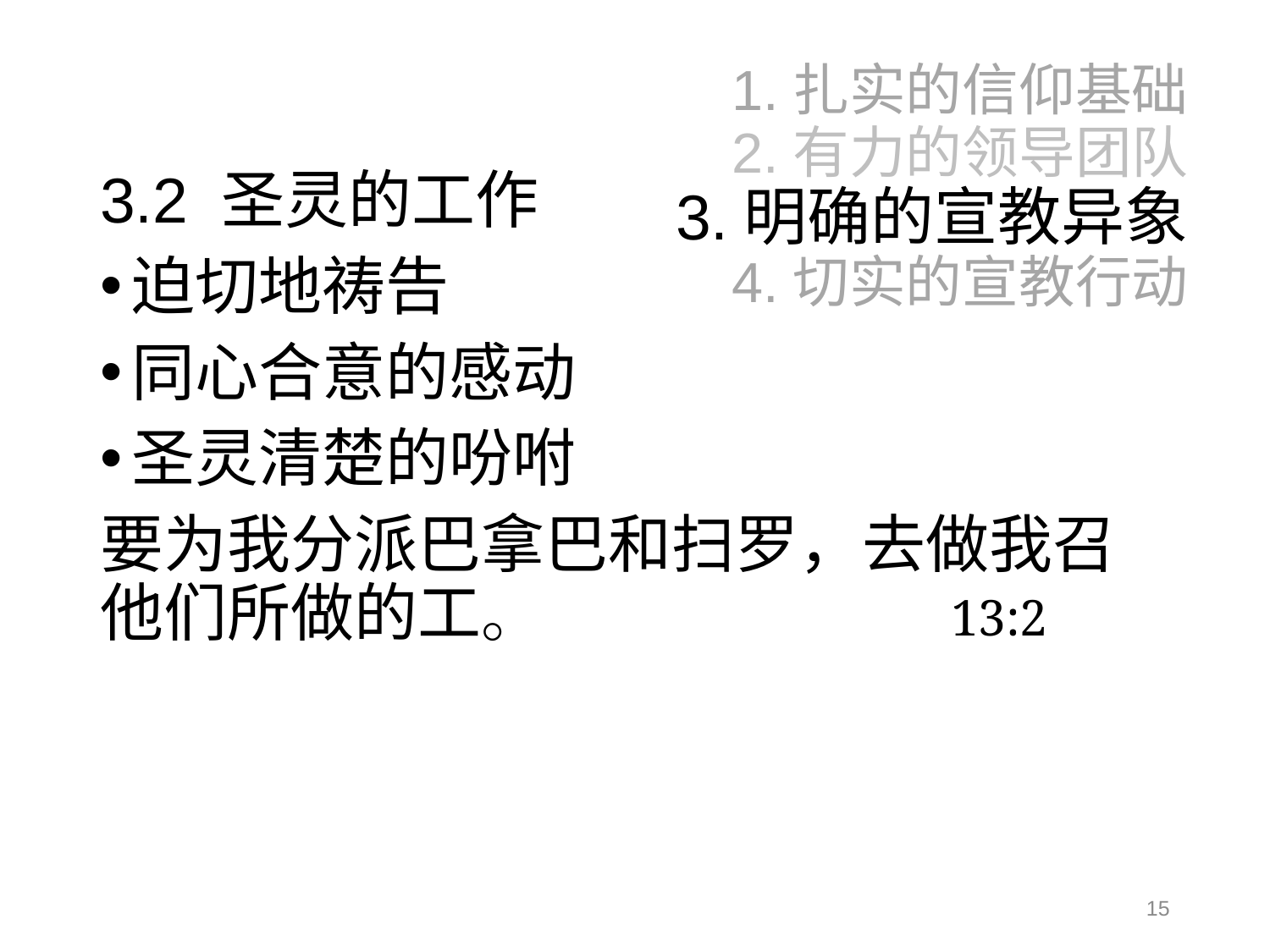

# 1.扎实的信仰基础 2.有力的领导团队 3.明确的宣教异象 4.切实的宣教行动
3.2 圣灵的工作
迫切地祷告
同心合意的感动
圣灵清楚的吩咐
要为我分派巴拿巴和扫罗，去做我召他们所做的工。                        13:2
15